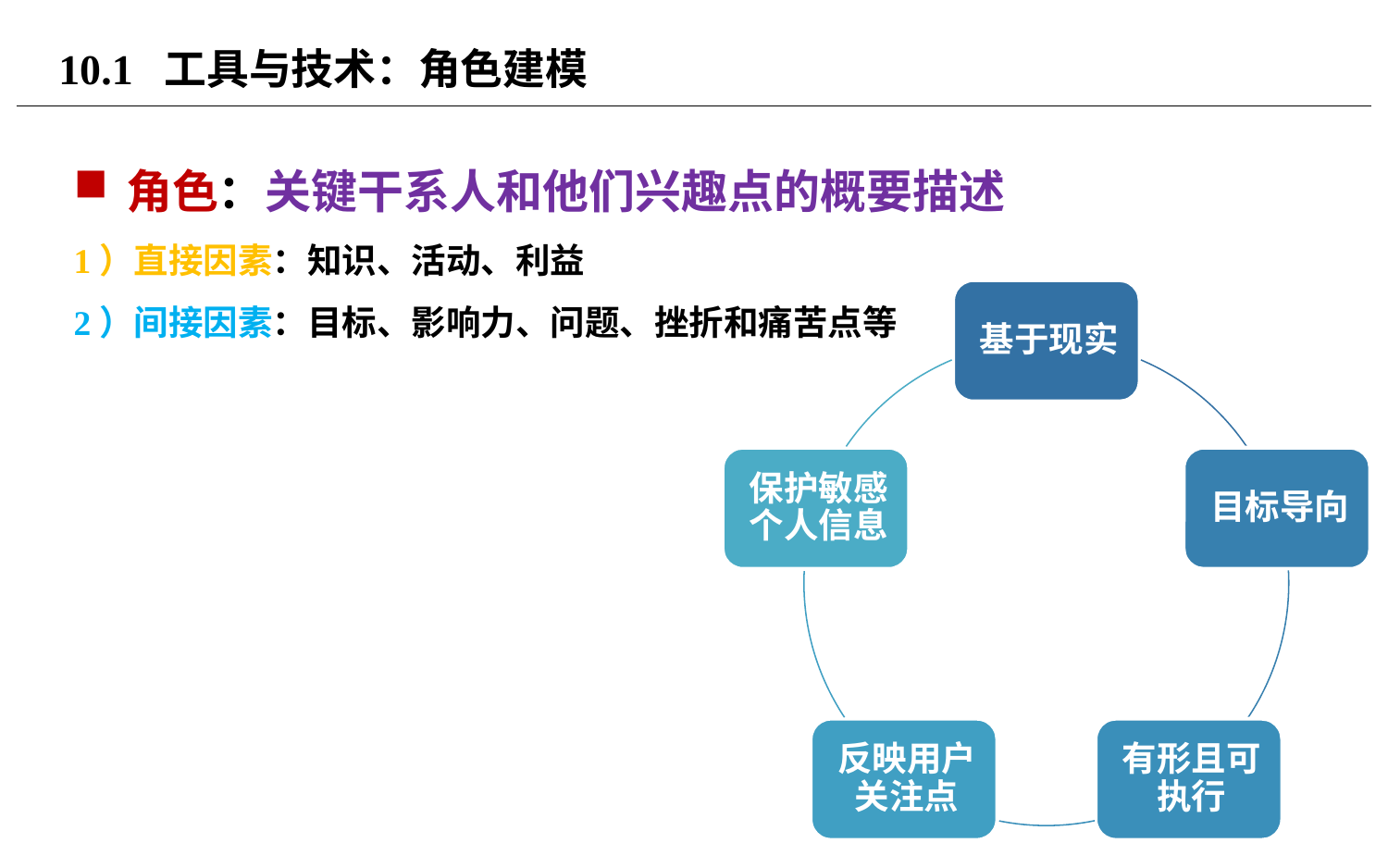

# 10.1  工具与技术：角色建模
角色：关键干系人和他们兴趣点的概要描述
1）直接因素：知识、活动、利益
2）间接因素：目标、影响力、问题、挫折和痛苦点等
基于现实
目标导向
有形且可执行
反映用户关注点
保护敏感个人信息